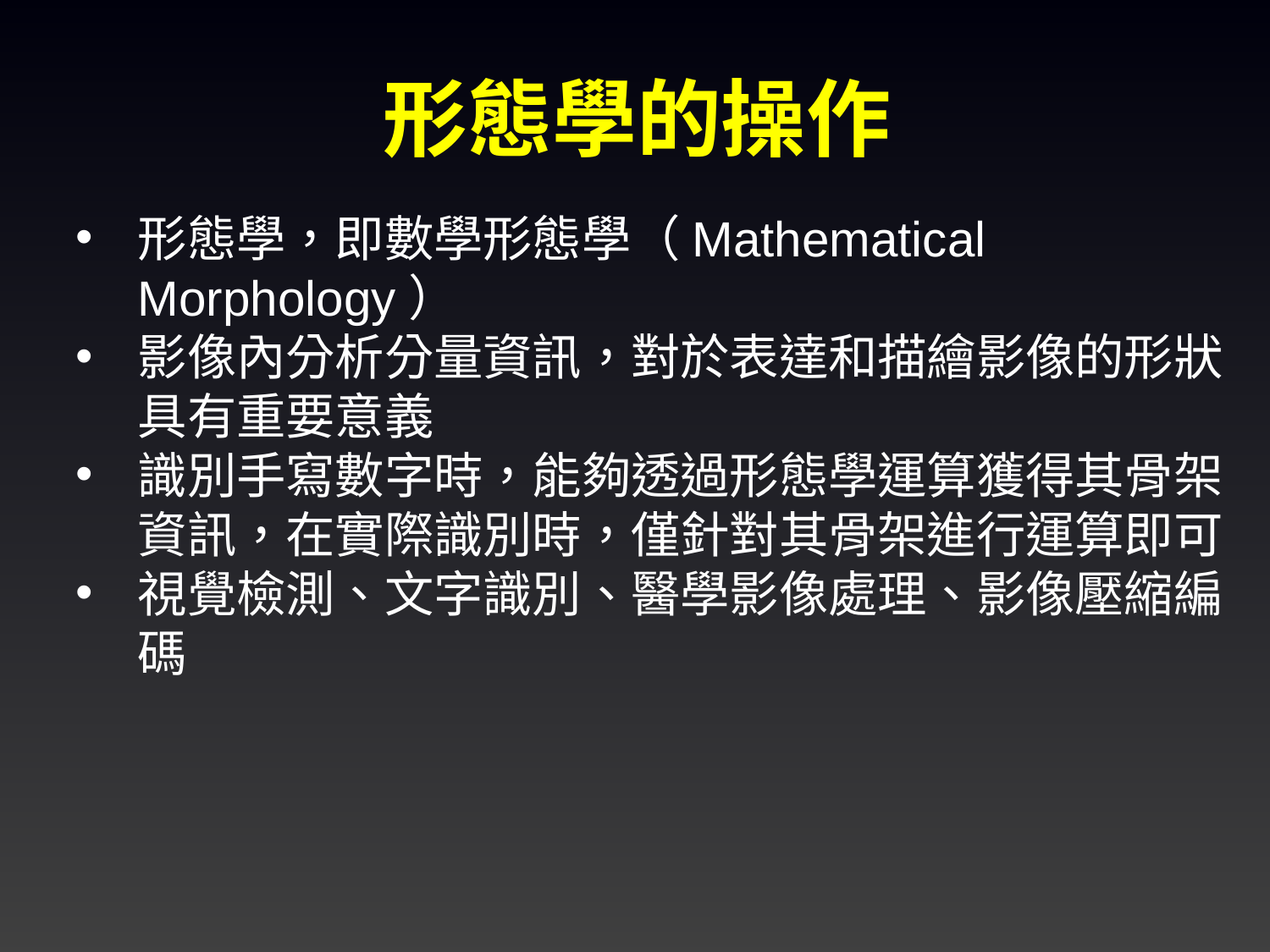

形態學的操作
形態學，即數學形態學（Mathematical Morphology）
影像內分析分量資訊，對於表達和描繪影像的形狀具有重要意義
識別手寫數字時，能夠透過形態學運算獲得其骨架資訊，在實際識別時，僅針對其骨架進行運算即可
視覺檢測、文字識別、醫學影像處理、影像壓縮編碼